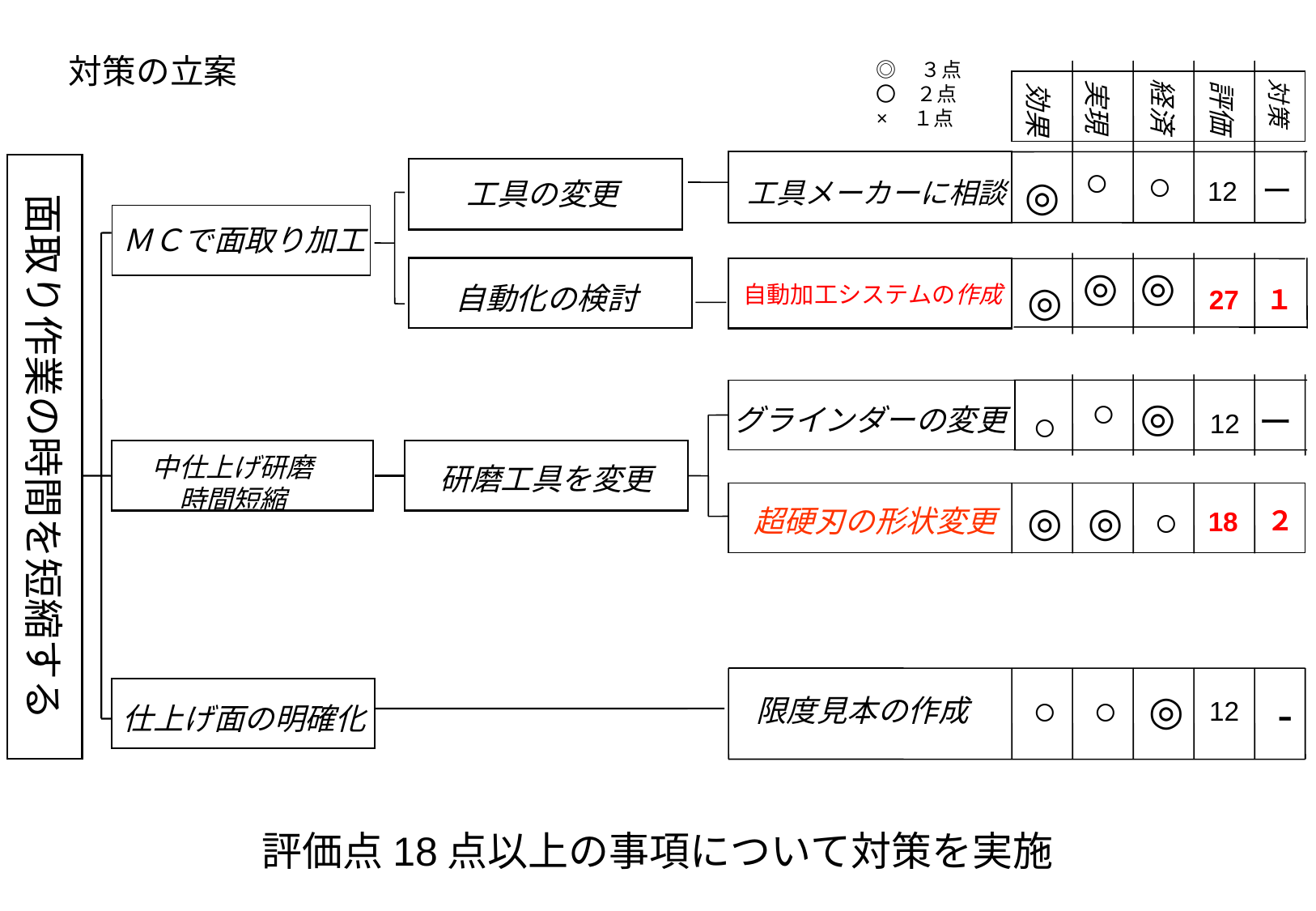

対策の立案
◎　３点
〇　２点
×　１点

経済
実現
対策
評価
効果

面取り作業の時間を短縮する
○

○
◎
ー
工具の変更
12
工具メーカーに相談

ＭＣで面取り加工

◎
◎
◎
自動化の検討
自動加工システムの作成
27
１

○
○
◎
グラインダーの変更
ー
12

中仕上げ研磨
時間短縮

研磨工具を変更

◎
◎
○
超硬刃の形状変更
２
18

○
○
◎
-

限度見本の作成
12
仕上げ面の明確化

評価点18点以上の事項について対策を実施